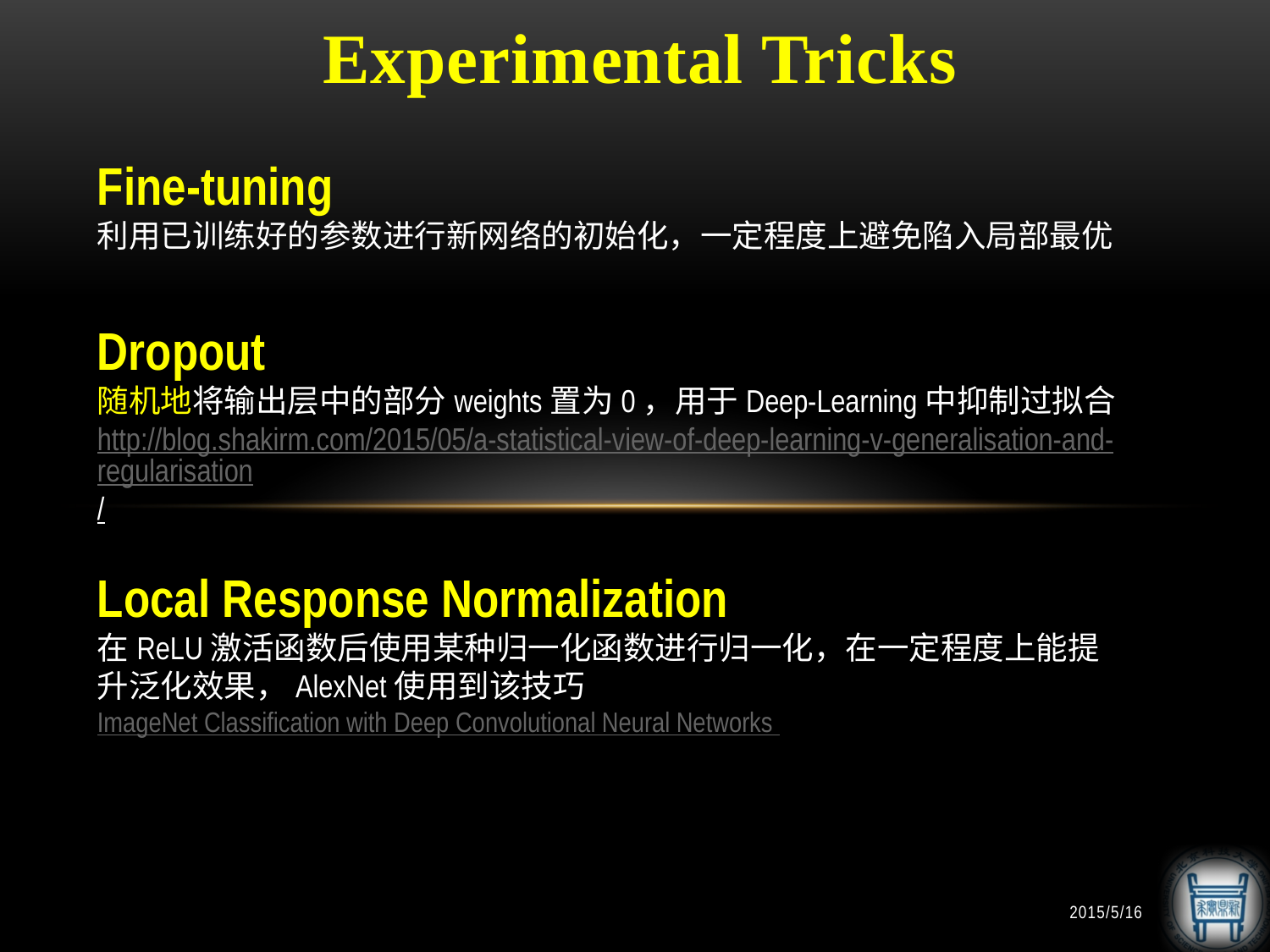

# Experimental Tricks
Fine-tuning
利用已训练好的参数进行新网络的初始化，一定程度上避免陷入局部最优

Dropout
随机地将输出层中的部分weights置为0，用于Deep-Learning中抑制过拟合
http://blog.shakirm.com/2015/05/a-statistical-view-of-deep-learning-v-generalisation-and-regularisation/

Local Response Normalization
在ReLU激活函数后使用某种归一化函数进行归一化，在一定程度上能提升泛化效果，AlexNet使用到该技巧
ImageNet Classification with Deep Convolutional Neural Networks
2015/5/16